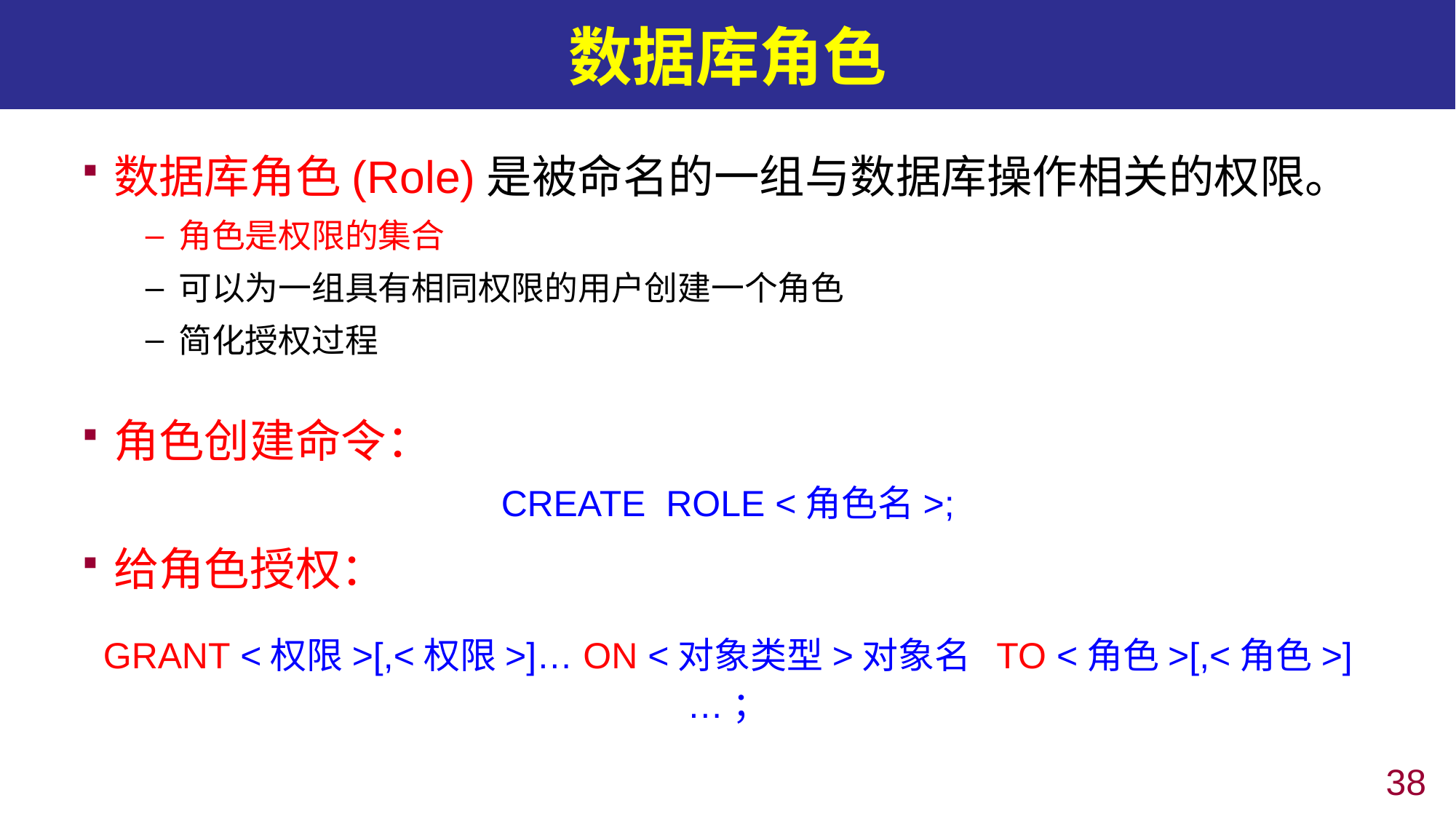

# 数据库角色
数据库角色(Role)是被命名的一组与数据库操作相关的权限。
角色是权限的集合
可以为一组具有相同权限的用户创建一个角色
简化授权过程

角色创建命令：
CREATE  ROLE <角色名>;
给角色授权：

GRANT <权限>[,<权限>]… ON <对象类型>对象名  TO <角色>[,<角色>]…；
38